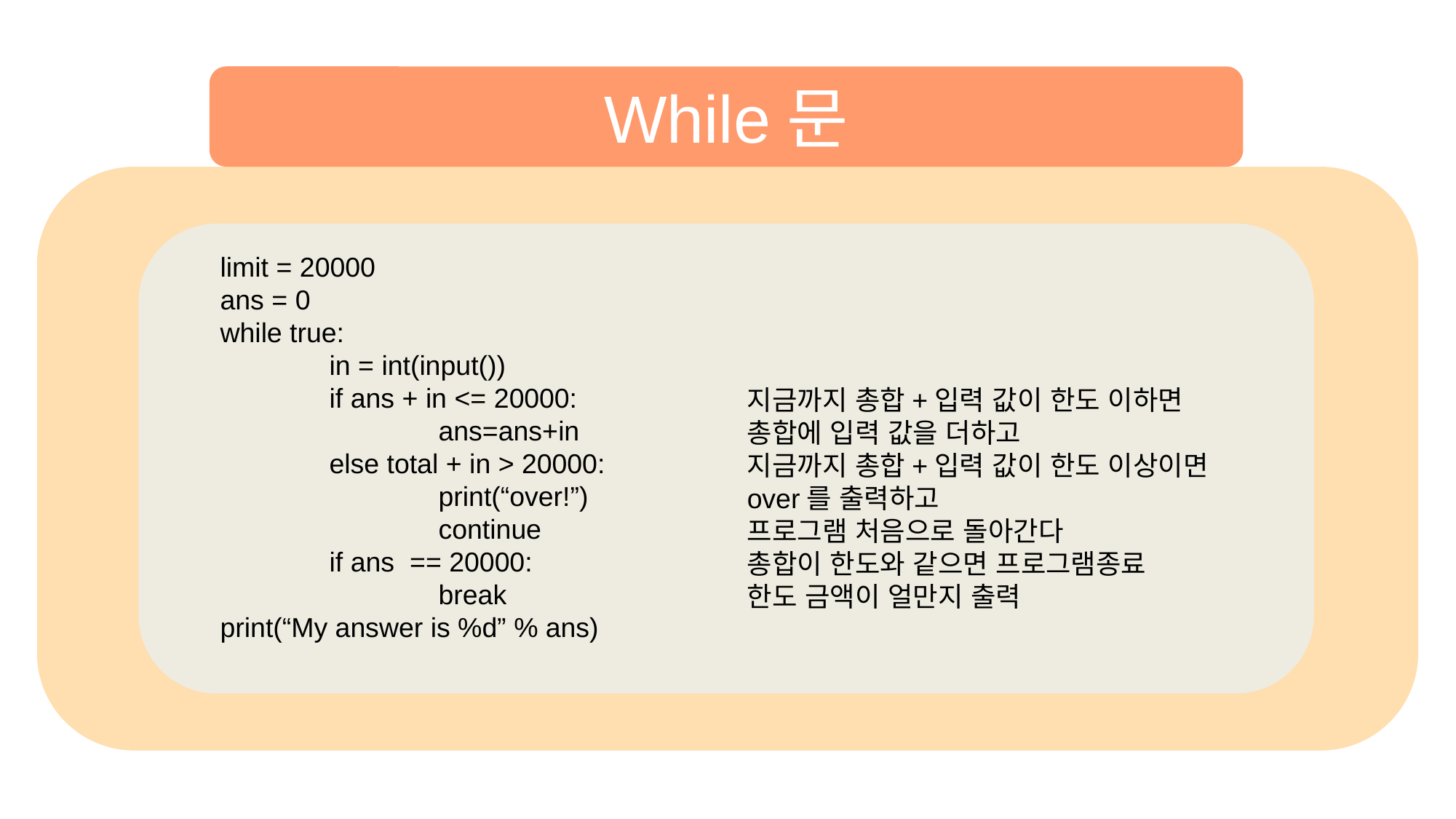

While문

limit = 20000
ans = 0
while true:
	in = int(input())
	if ans + in <= 20000:
		ans=ans+in
	else total + in > 20000:
		print(“over!”)
		continue
	if ans  == 20000:
		break
print(“My answer is %d” % ans)
지금까지 총합+입력 값이 한도 이하면
총합에 입력 값을 더하고
지금까지 총합+입력 값이 한도 이상이면
over를 출력하고
프로그램 처음으로 돌아간다
총합이 한도와 같으면 프로그램종료
한도 금액이 얼만지 출력